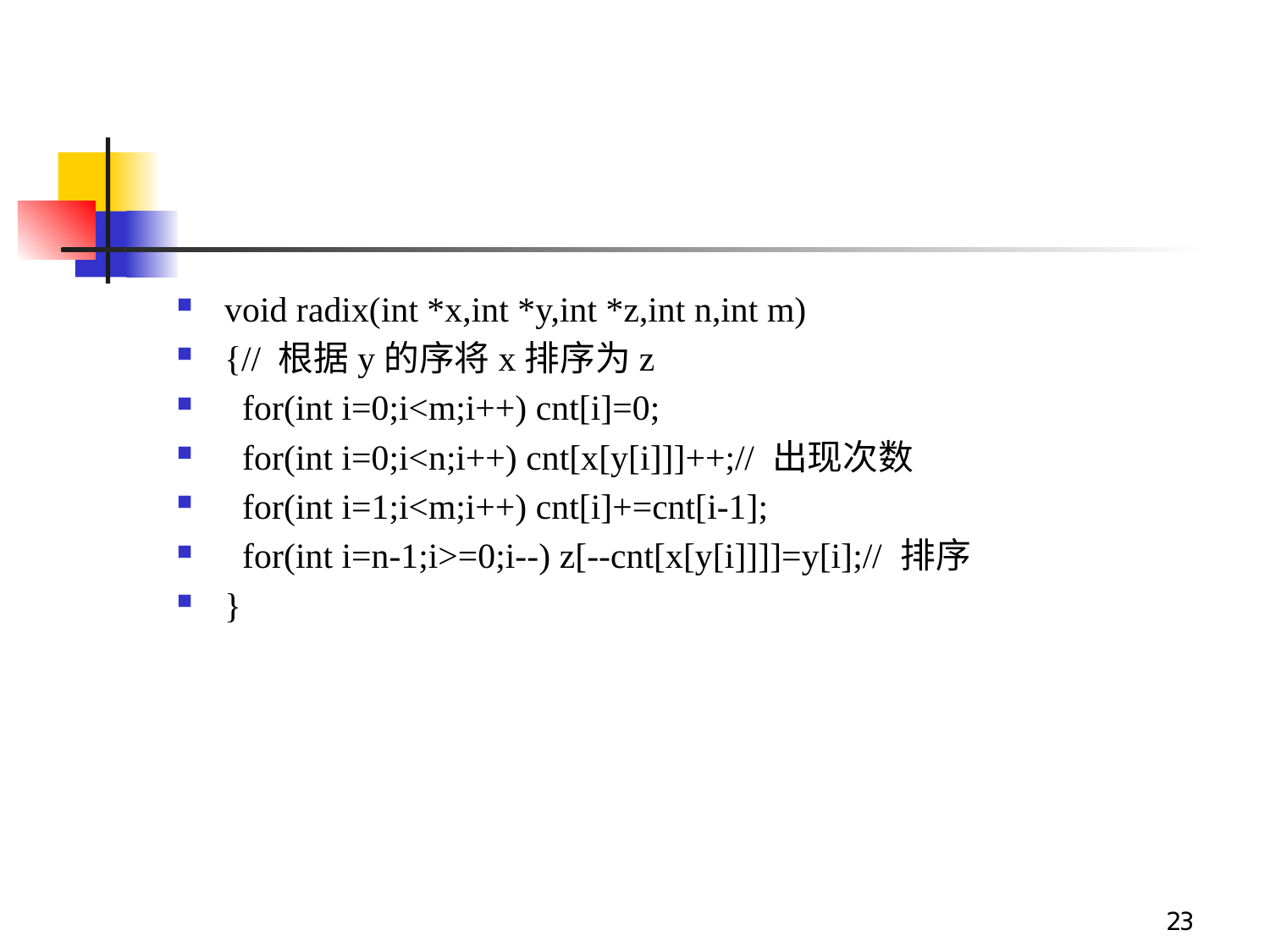

#
void radix(int *x,int *y,int *z,int n,int m)
{// 根据y的序将x排序为z
  for(int i=0;i<m;i++) cnt[i]=0;
  for(int i=0;i<n;i++) cnt[x[y[i]]]++;// 出现次数
  for(int i=1;i<m;i++) cnt[i]+=cnt[i-1];
  for(int i=n-1;i>=0;i--) z[--cnt[x[y[i]]]]=y[i];// 排序
}

23